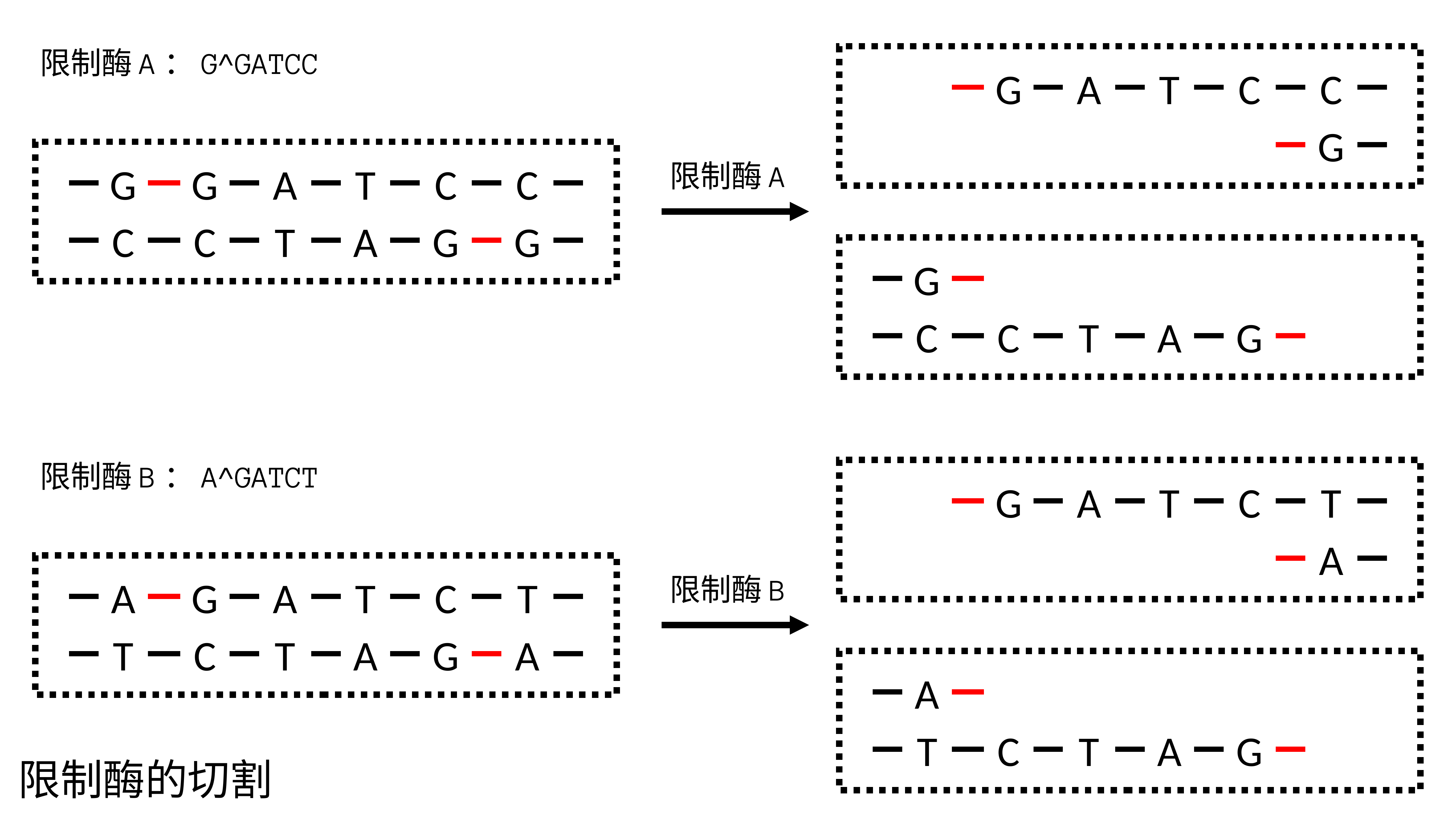

限制酶A：G^GATCC

G
A
T
C
C
G

G
C
C
T
A
G

G
G
A
T
C
C
C
C
T
A
G
G
限制酶A
限制酶B：A^GATCT

G
A
T
C
T
A

A
T
C
T
A
G

A
G
A
T
C
T
T
C
T
A
G
A
限制酶B
限制酶的切割